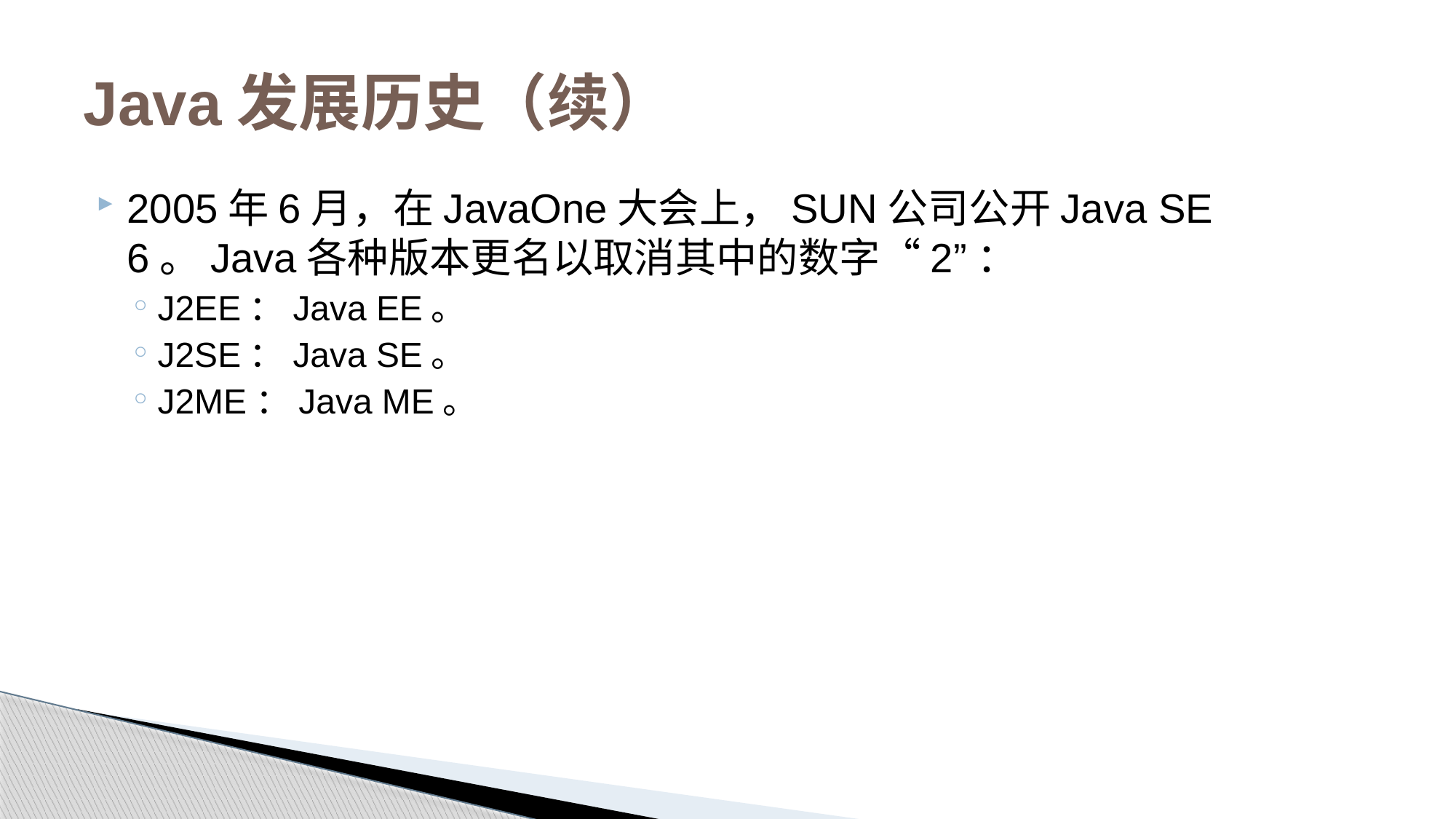

# Java发展历史（续）
2005年6月，在JavaOne大会上，SUN公司公开Java SE 6。Java各种版本更名以取消其中的数字“2”：
J2EE：Java EE。
J2SE：Java SE。
J2ME：Java ME。